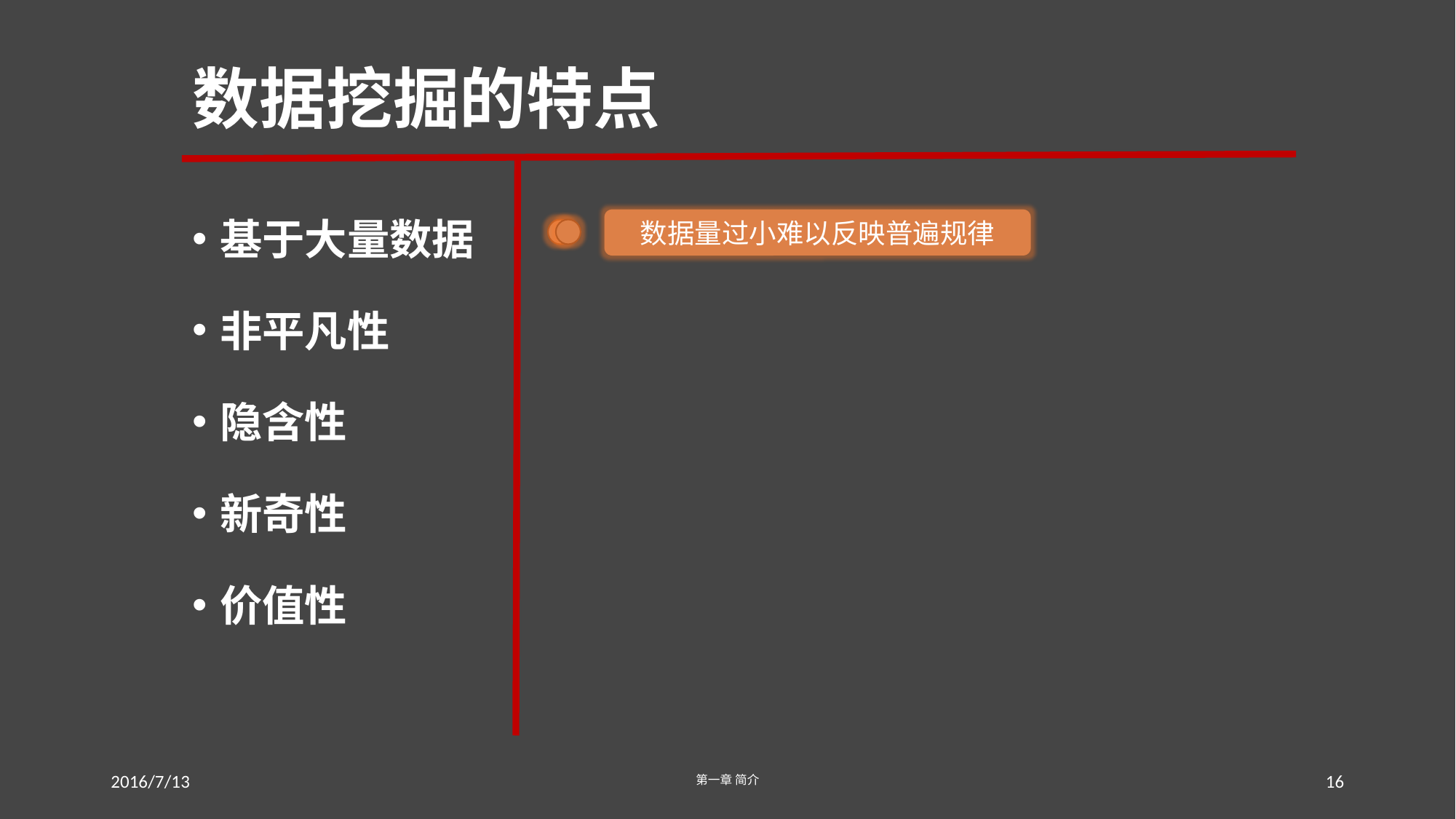

# 数据挖掘的特点

基于大量数据
非平凡性
隐含性
新奇性
价值性
数据量过小难以反映普遍规律

挖掘出的知识应该是不简单的

发现深藏在数据内部的知识，而不是浮于表面的

挖掘出的知识应该是以前未知的

必须能带来直接或间接地效益

2016/7/13
第一章 简介
16